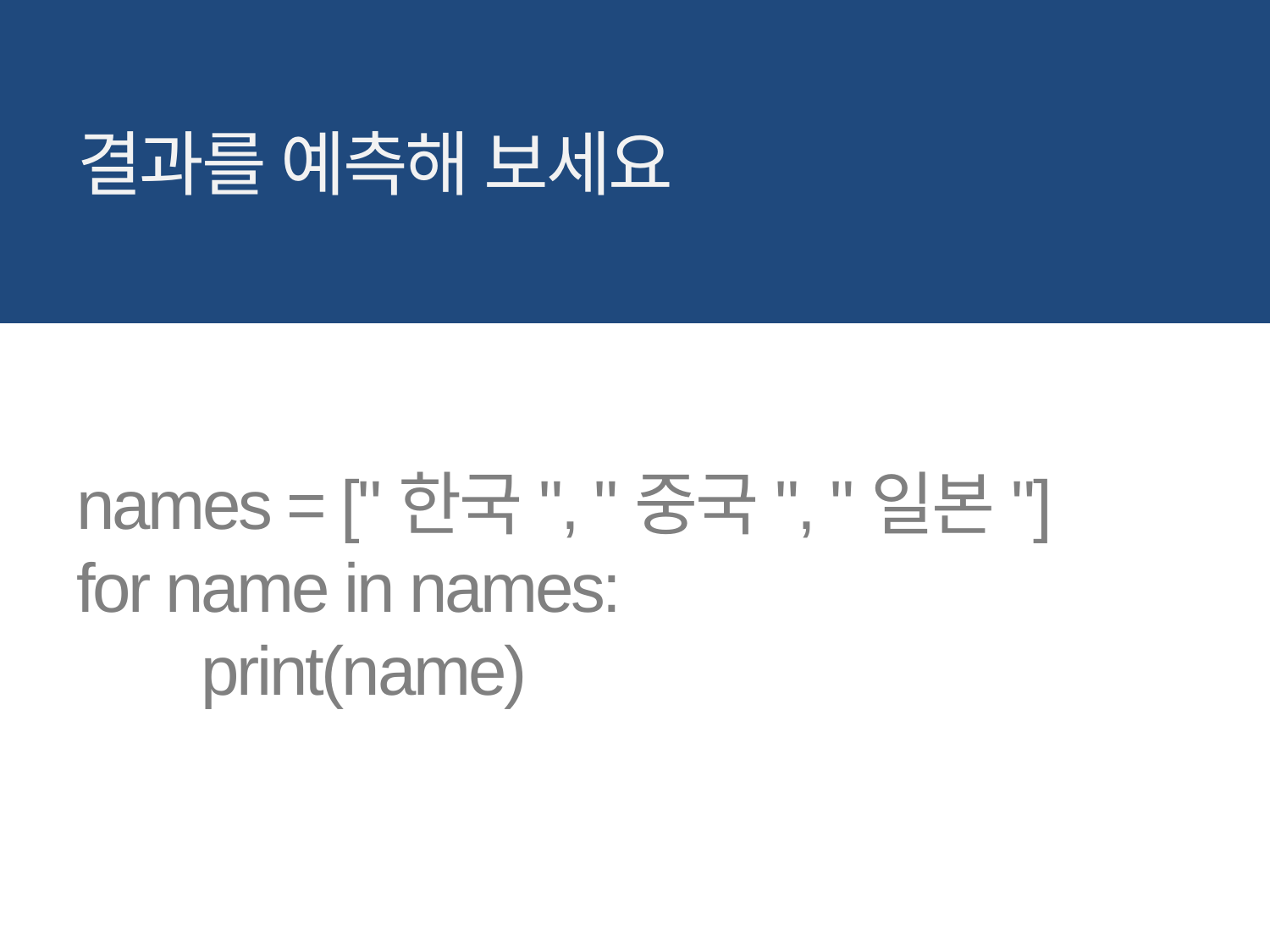

결과를 예측해 보세요

names = ["한국", "중국", "일본"]
for name in names:
	print(name)